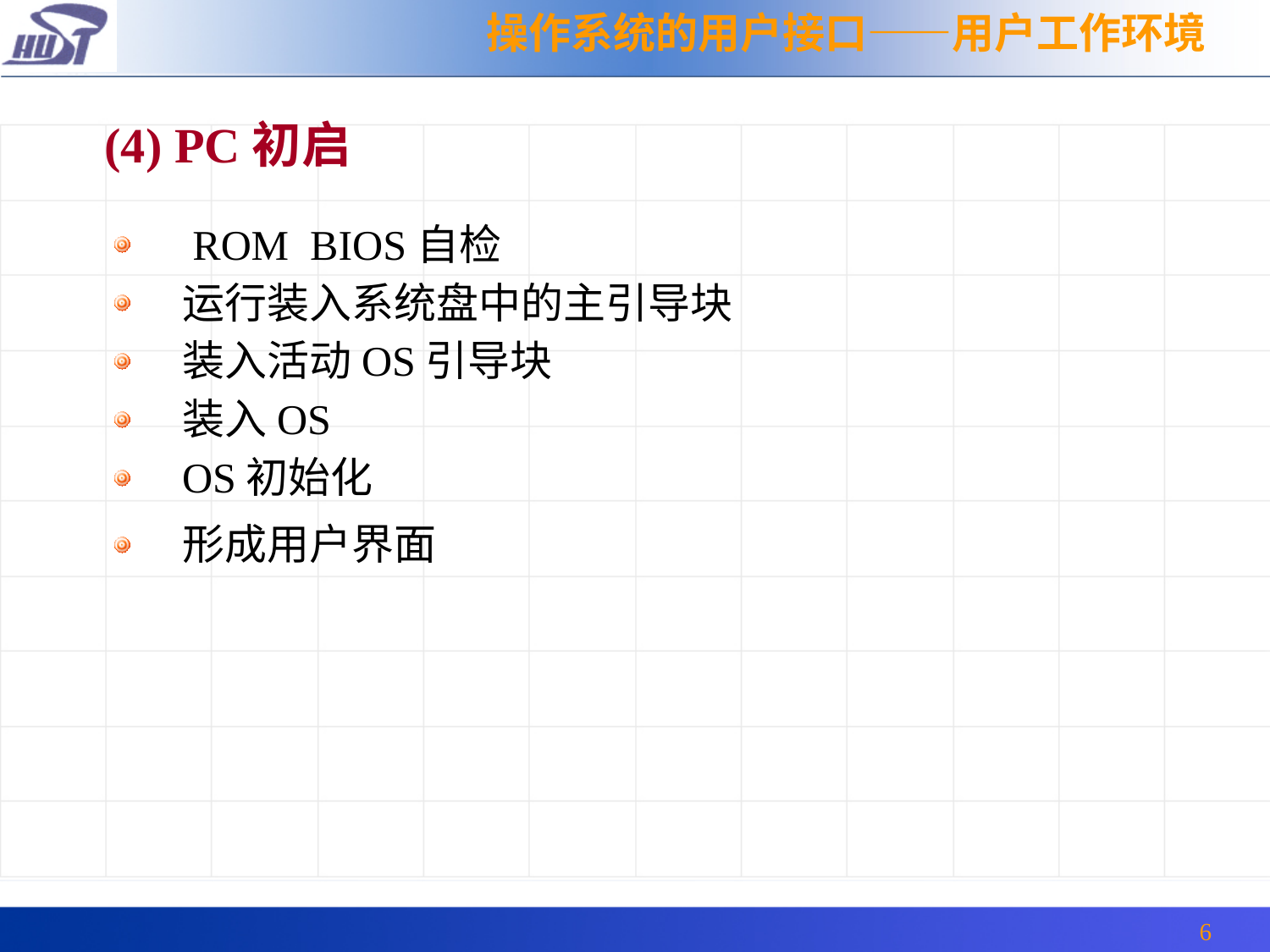

操作系统的用户接口——用户工作环境
(4) PC初启
 ROM  BIOS自检
运行装入系统盘中的主引导块
装入活动OS引导块
装入OS
OS初始化
形成用户界面
6